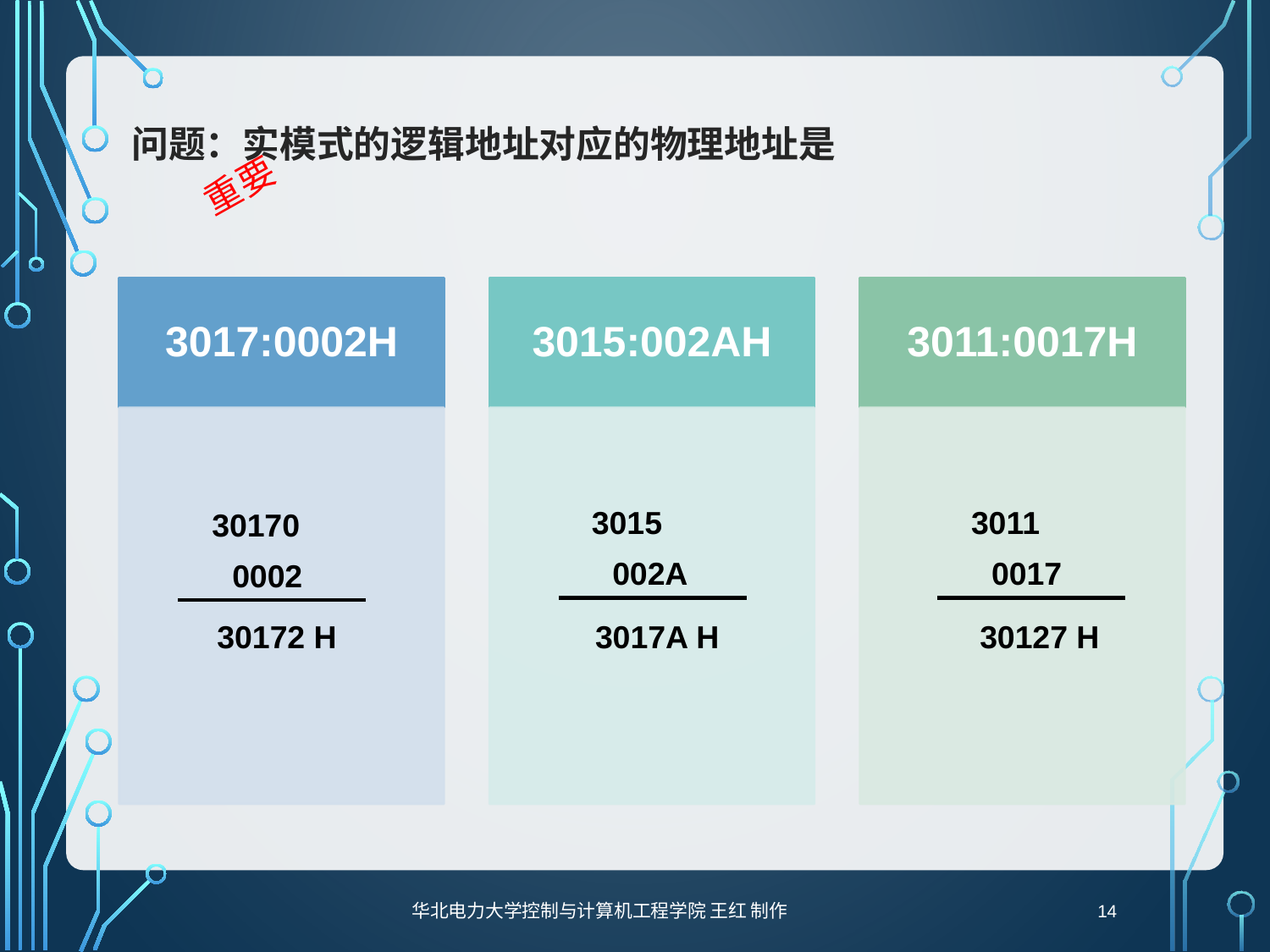

# 问题：实模式的逻辑地址对应的物理地址是
重要
3017:0002H
3015:002AH
3011:0017H
3015
3011
30170
002A
0017
0002
30127 H
3017A H
30172 H
14
华北电力大学控制与计算机工程学院 王红 制作